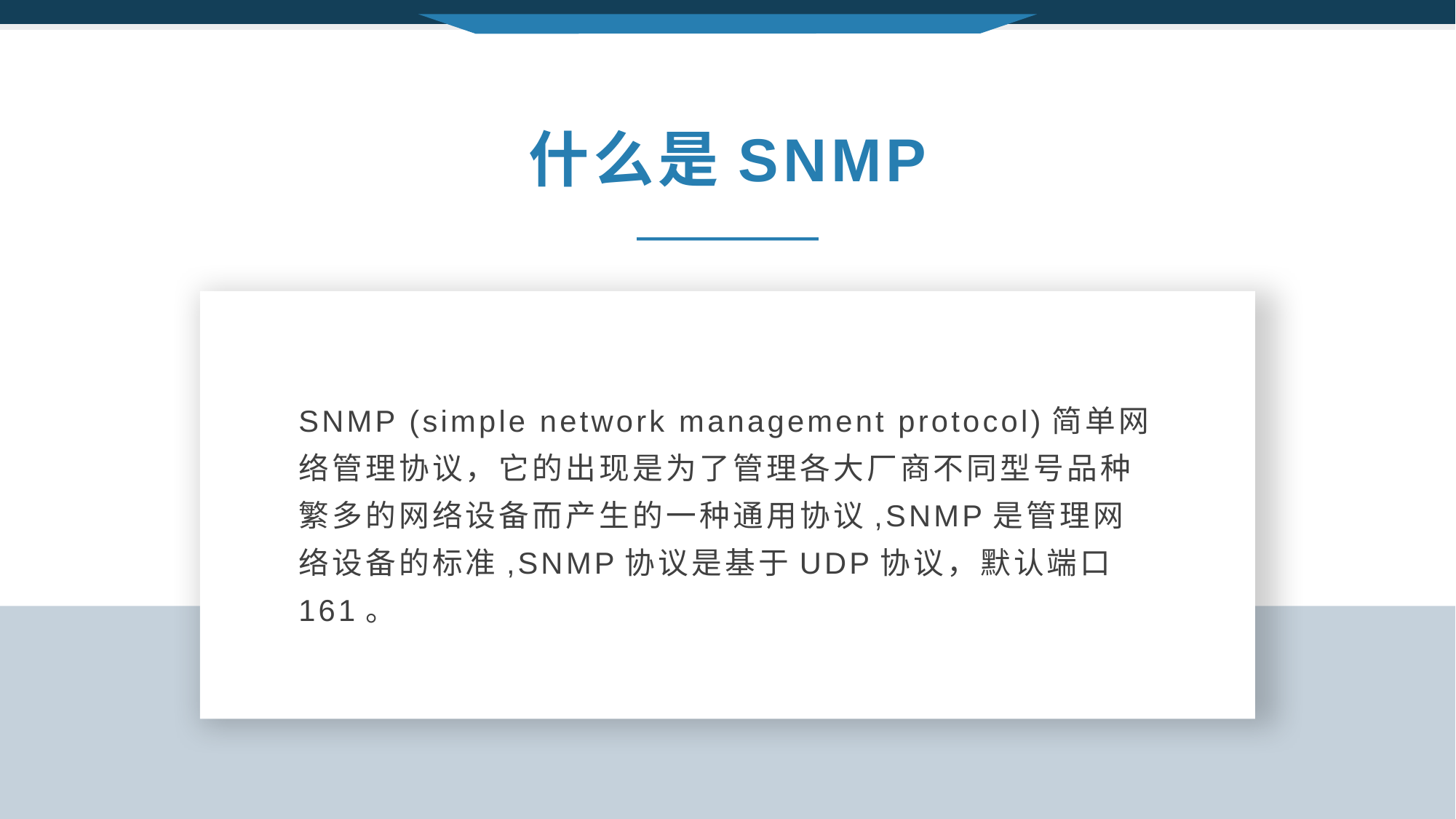

什么是SNMP

SNMP (simple network management protocol)简单网络管理协议，它的出现是为了管理各大厂商不同型号品种繁多的网络设备而产生的一种通用协议,SNMP是管理网络设备的标准,SNMP协议是基于UDP协议，默认端口161。